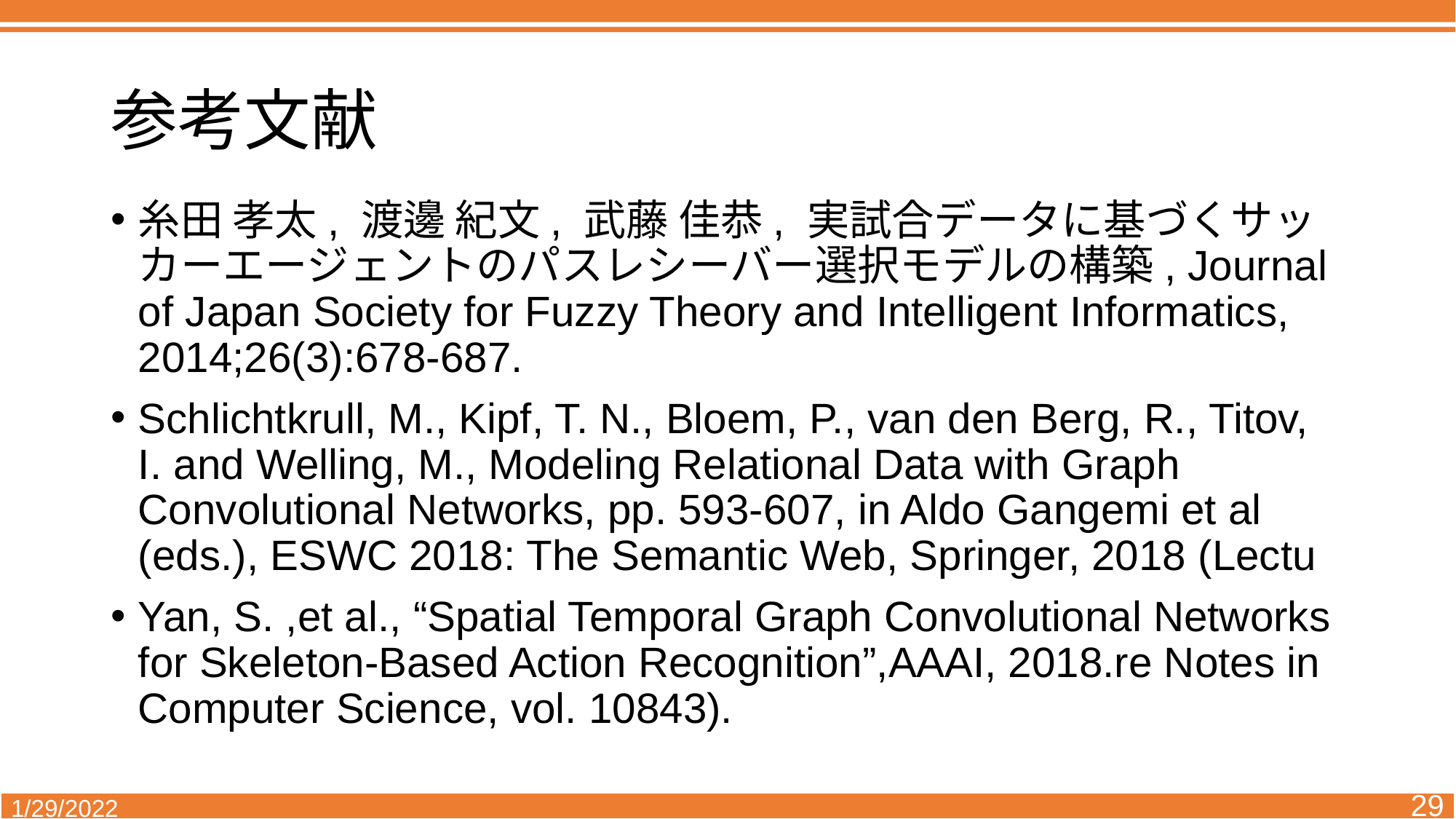

# 参考文献
糸田 孝太, 渡邊 紀文, 武藤 佳恭, 実試合データに基づくサッカーエージェントのパスレシーバー選択モデルの構築, Journal of Japan Society for Fuzzy Theory and Intelligent Informatics, 2014;26(3):678-687.
Schlichtkrull, M., Kipf, T. N., Bloem, P., van den Berg, R., Titov, I. and Welling, M., Modeling Relational Data with Graph Convolutional Networks, pp. 593-607, in Aldo Gangemi et al (eds.), ESWC 2018: The Semantic Web, Springer, 2018 (Lectu
Yan, S. ,et al., “Spatial Temporal Graph Convolutional Networks for Skeleton-Based Action Recognition”,AAAI, 2018.re Notes in Computer Science, vol. 10843).
29
1/29/2022